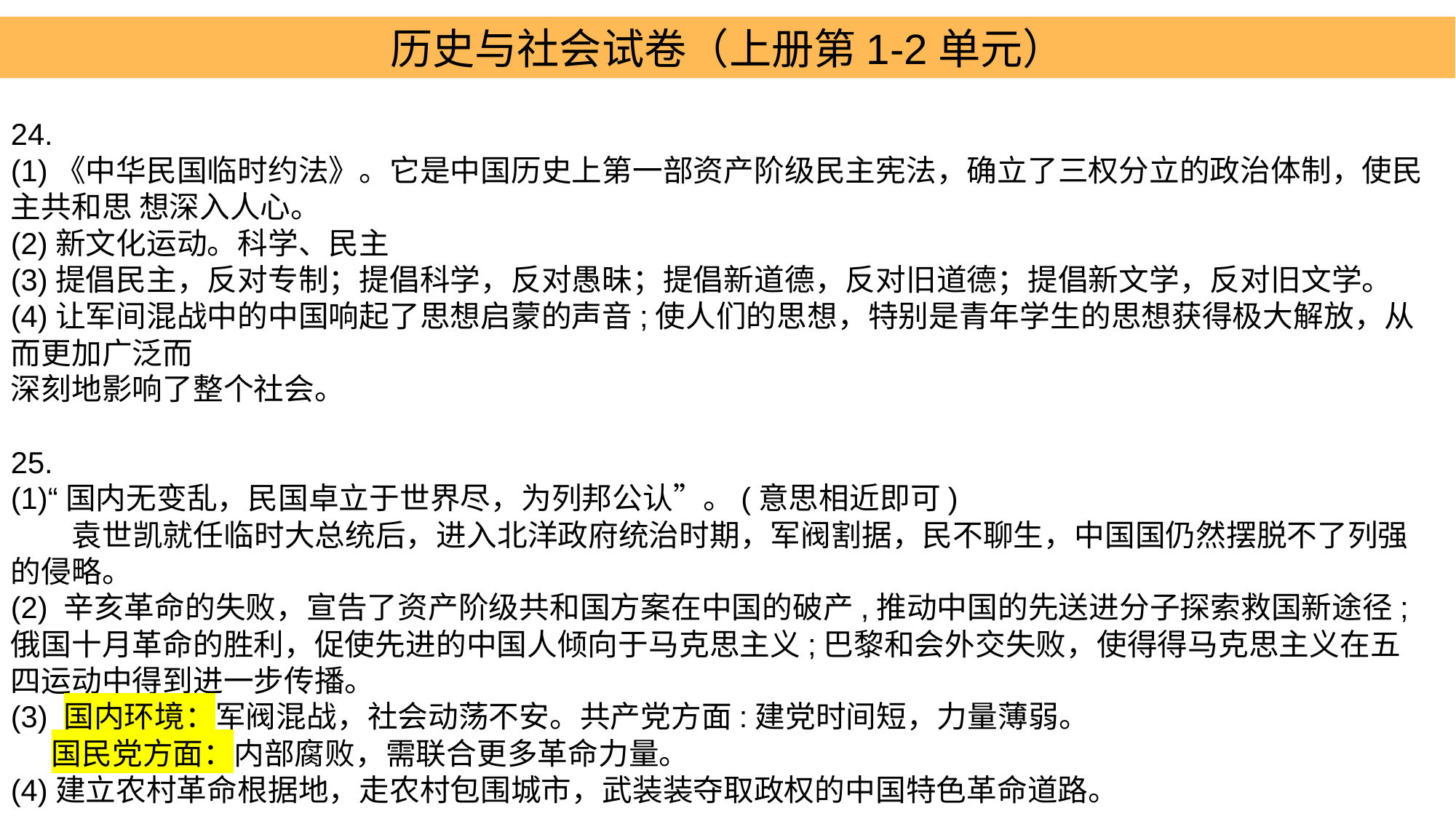

历史与社会试卷（上册第1-2单元）
24.
(1)《中华民国临时约法》。它是中国历史上第一部资产阶级民主宪法，确立了三权分立的政治体制，使民主共和思 想深入人心。
(2)新文化运动。科学、民主
(3)提倡民主，反对专制；提倡科学，反对愚昧；提倡新道德，反对旧道德；提倡新文学，反对旧文学。
(4)让军间混战中的中国响起了思想启蒙的声音;使人们的思想，特别是青年学生的思想获得极大解放，从而更加广泛而
深刻地影响了整个社会。

25.
(1)“国内无变乱，民国卓立于世界尽，为列邦公认”。(意思相近即可)
        袁世凯就任临时大总统后，进入北洋政府统治时期，军阀割据，民不聊生，中国国仍然摆脱不了列强的侵略。
(2) 辛亥革命的失败，宣告了资产阶级共和国方案在中国的破产,推动中国的先送进分子探索救国新途径;俄国十月革命的胜利，促使先进的中国人倾向于马克思主义;巴黎和会外交失败，使得得马克思主义在五四运动中得到进一步传播。
(3) 国内环境：军阀混战，社会动荡不安。共产党方面:建党时间短，力量薄弱。
     国民党方面：内部腐败，需联合更多革命力量。
(4)建立农村革命根据地，走农村包围城市，武装装夺取政权的中国特色革命道路。